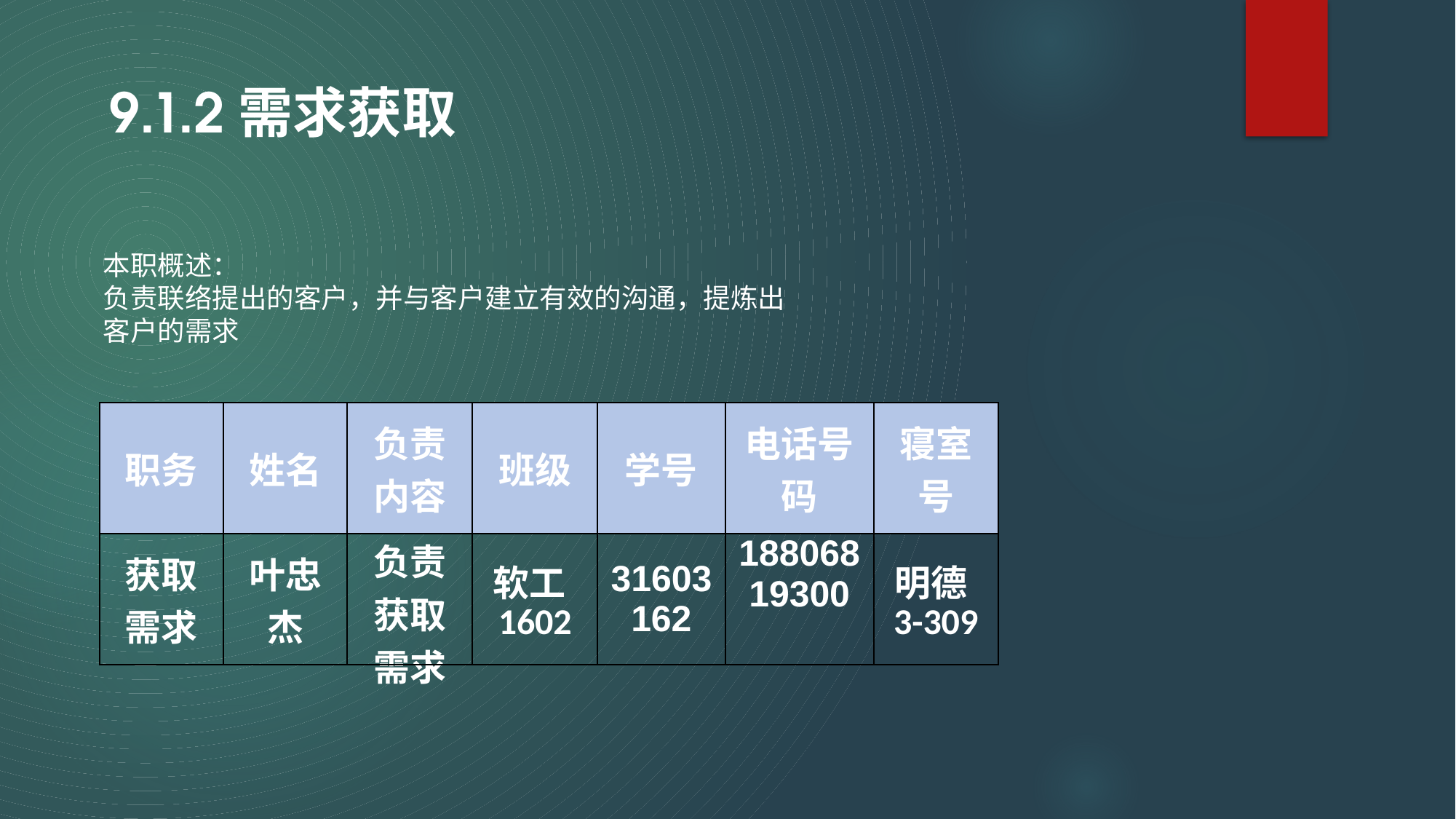

9.1.2需求获取
本职概述：
负责联络提出的客户，并与客户建立有效的沟通，提炼出客户的需求
| 职务 | 姓名 | 负责内容 | 班级 | 学号 | 电话号码 | 寝室号 |
| --- | --- | --- | --- | --- | --- | --- |
| 获取需求 | 叶忠杰 | 负责获取需求 | 软工1602 | 31603162 | 18806819300 | 明德3-309 |